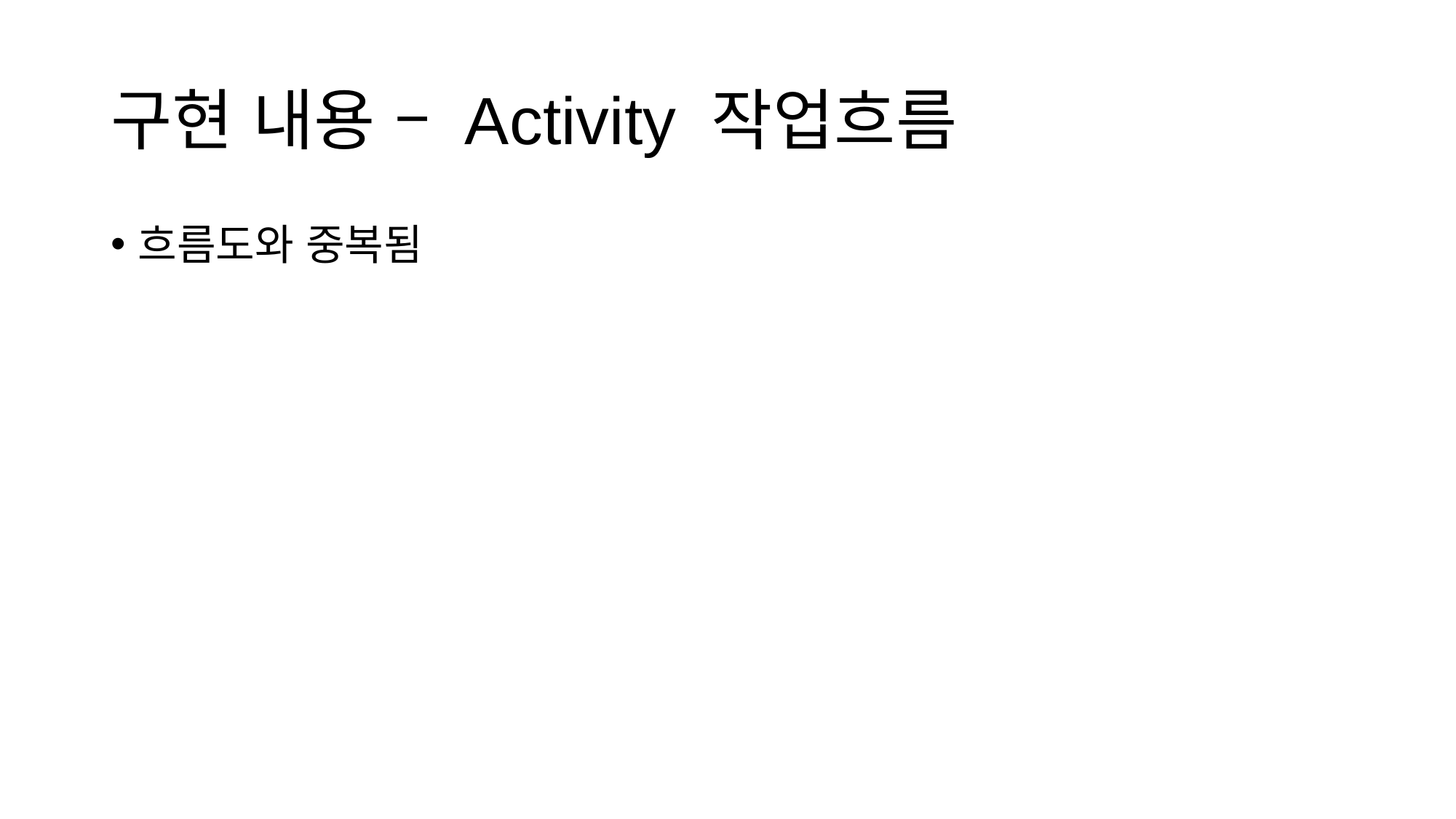

# 구현 내용 – Activity 작업흐름
흐름도와 중복됨